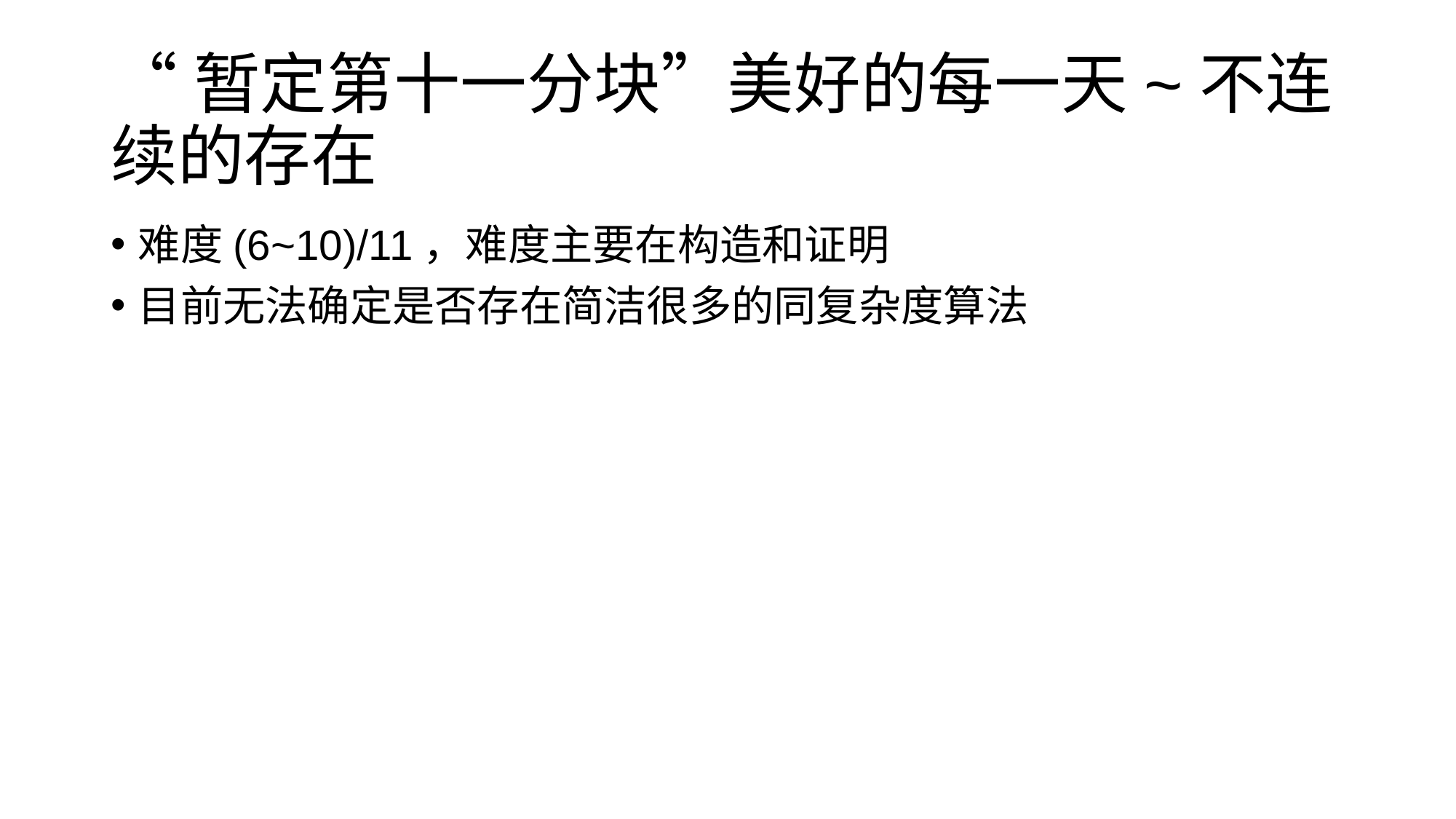

# “暂定第十一分块”美好的每一天~不连续的存在
难度(6~10)/11，难度主要在构造和证明
目前无法确定是否存在简洁很多的同复杂度算法